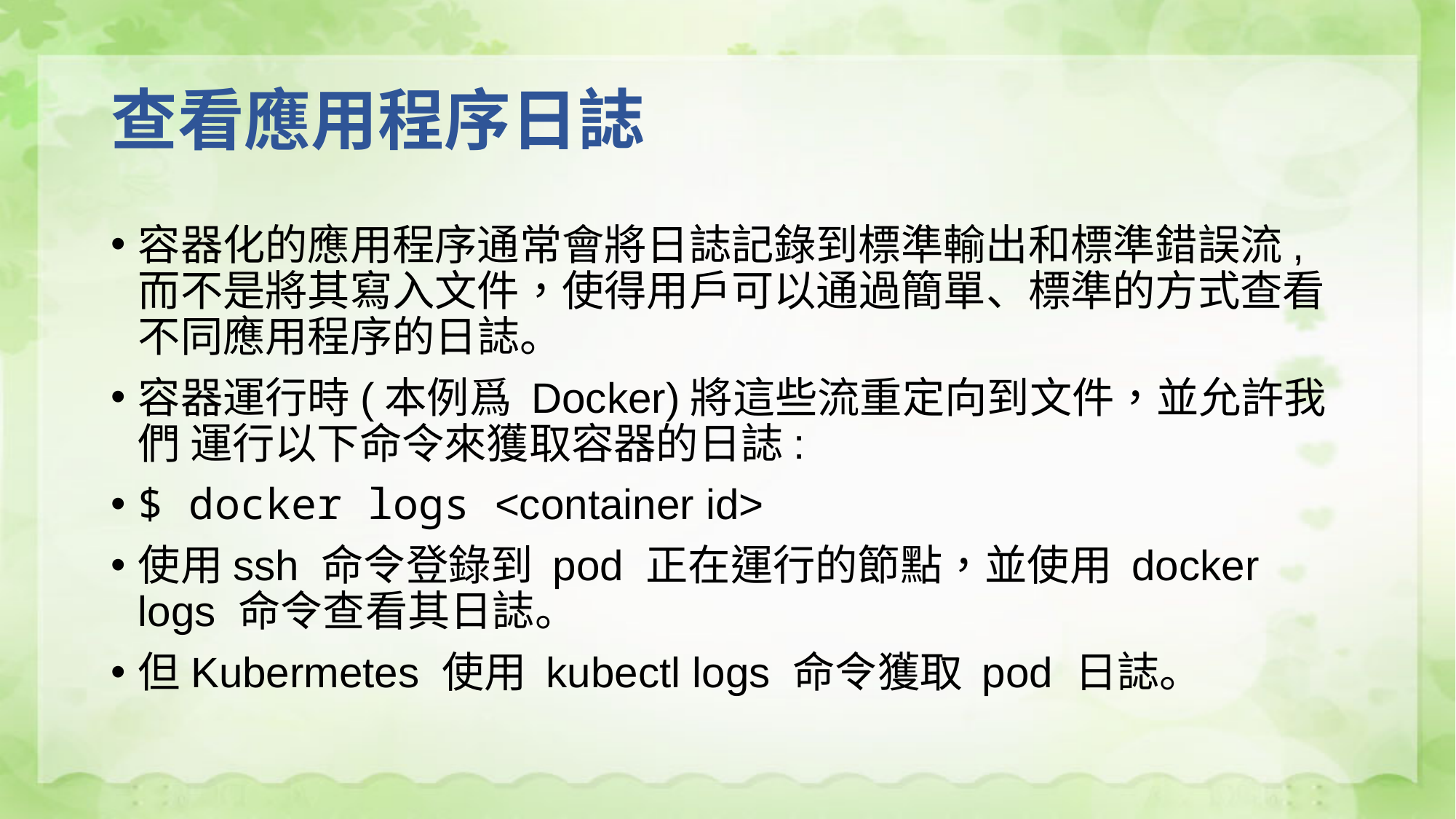

# 查看應用程序日誌
容器化的應用程序通常會將日誌記錄到標準輸出和標準錯誤流,而不是將其寫入文件，使得用戶可以通過簡單、標準的方式查看不同應用程序的日誌。
容器運行時(本例爲 Docker)將這些流重定向到文件，並允許我們 運行以下命令來獲取容器的日誌:
$ docker logs <container id>
使用ssh 命令登錄到 pod 正在運行的節點，並使用 docker logs 命令查看其日誌。
但Kubermetes 使用 kubectl logs 命令獲取 pod 日誌。